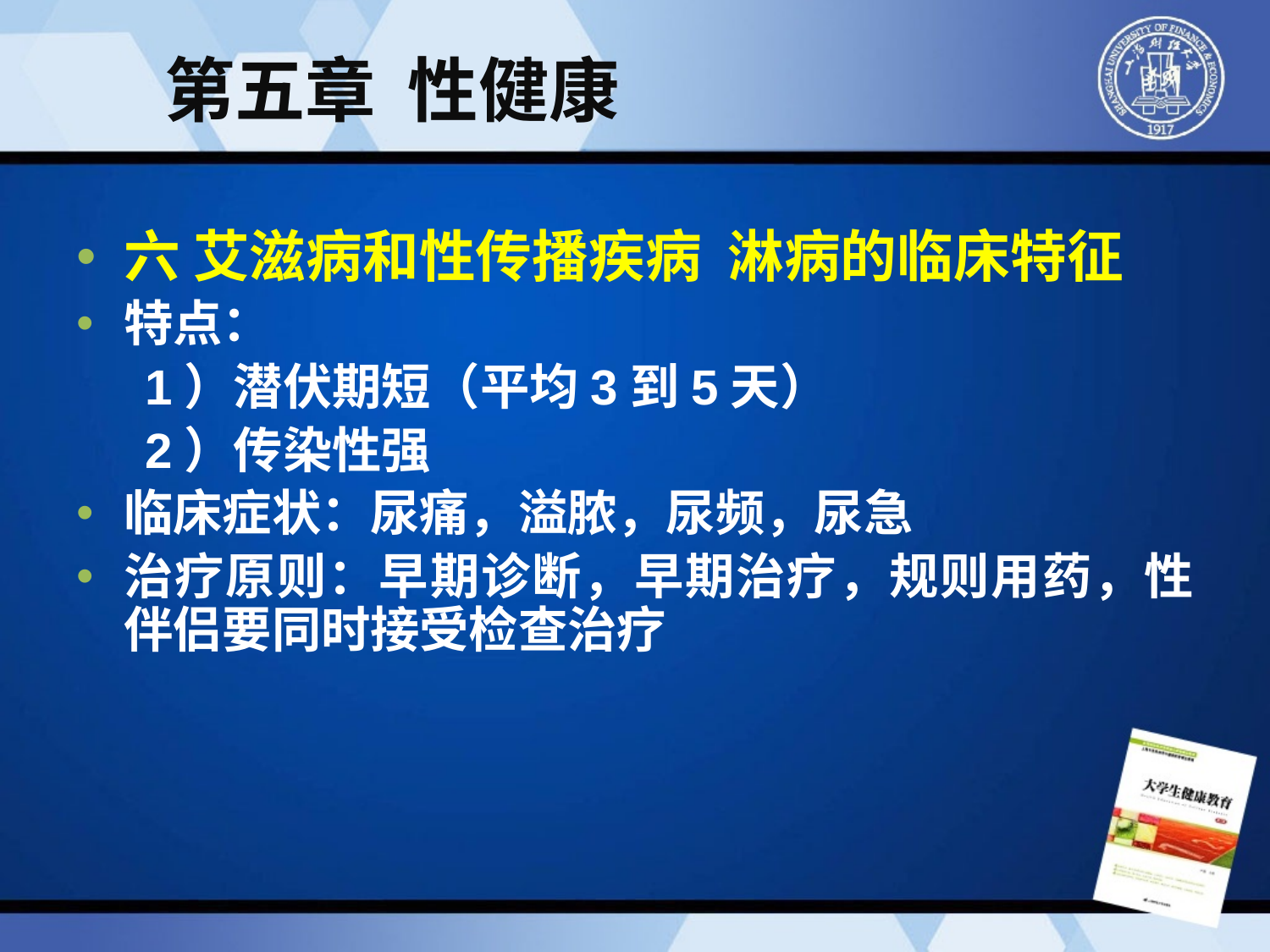

# 第五章  性健康
六 艾滋病和性传播疾病  淋病的临床特征
特点：
     1）潜伏期短（平均3到5天）
     2）传染性强
临床症状：尿痛，溢脓，尿频，尿急
治疗原则：早期诊断，早期治疗，规则用药，性伴侣要同时接受检查治疗